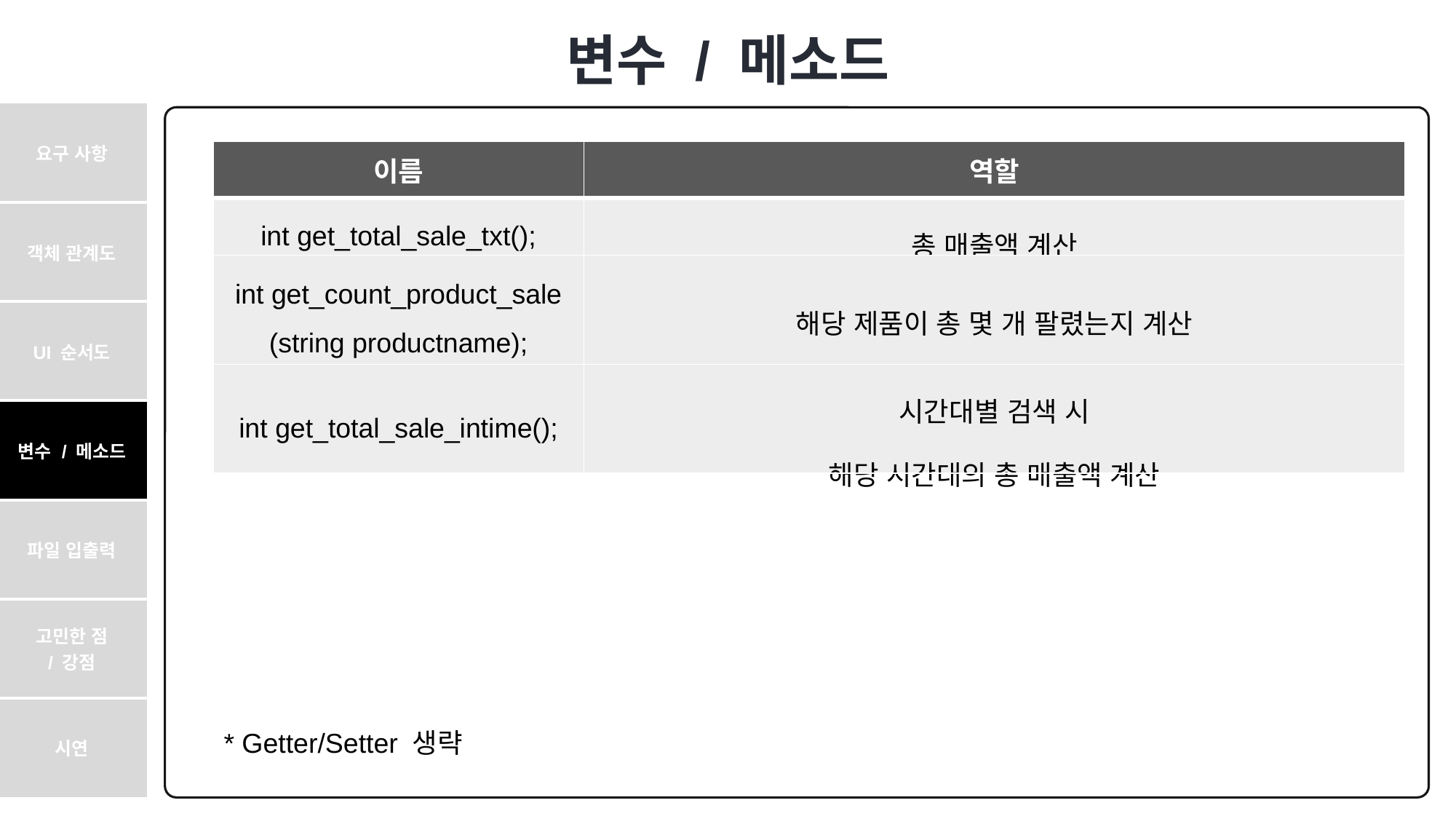

변수 / 메소드
| 요구 사항 |
| --- |
| 객체 관계도 |
| UI 순서도 |
| 변수 / 메소드 |
| 파일 입출력 |
| 고민한 점 / 강점 |
| 시연 |

| 이름 | 역할 |
| --- | --- |
| int get\_total\_sale\_txt(); | 총 매출액 계산 |
| int get\_count\_product\_sale (string productname); | 해당 제품이 총 몇 개 팔렸는지 계산 |
| int get\_total\_sale\_intime(); | 시간대별 검색 시 해당 시간대의 총 매출액 계산 |
* Getter/Setter 생략